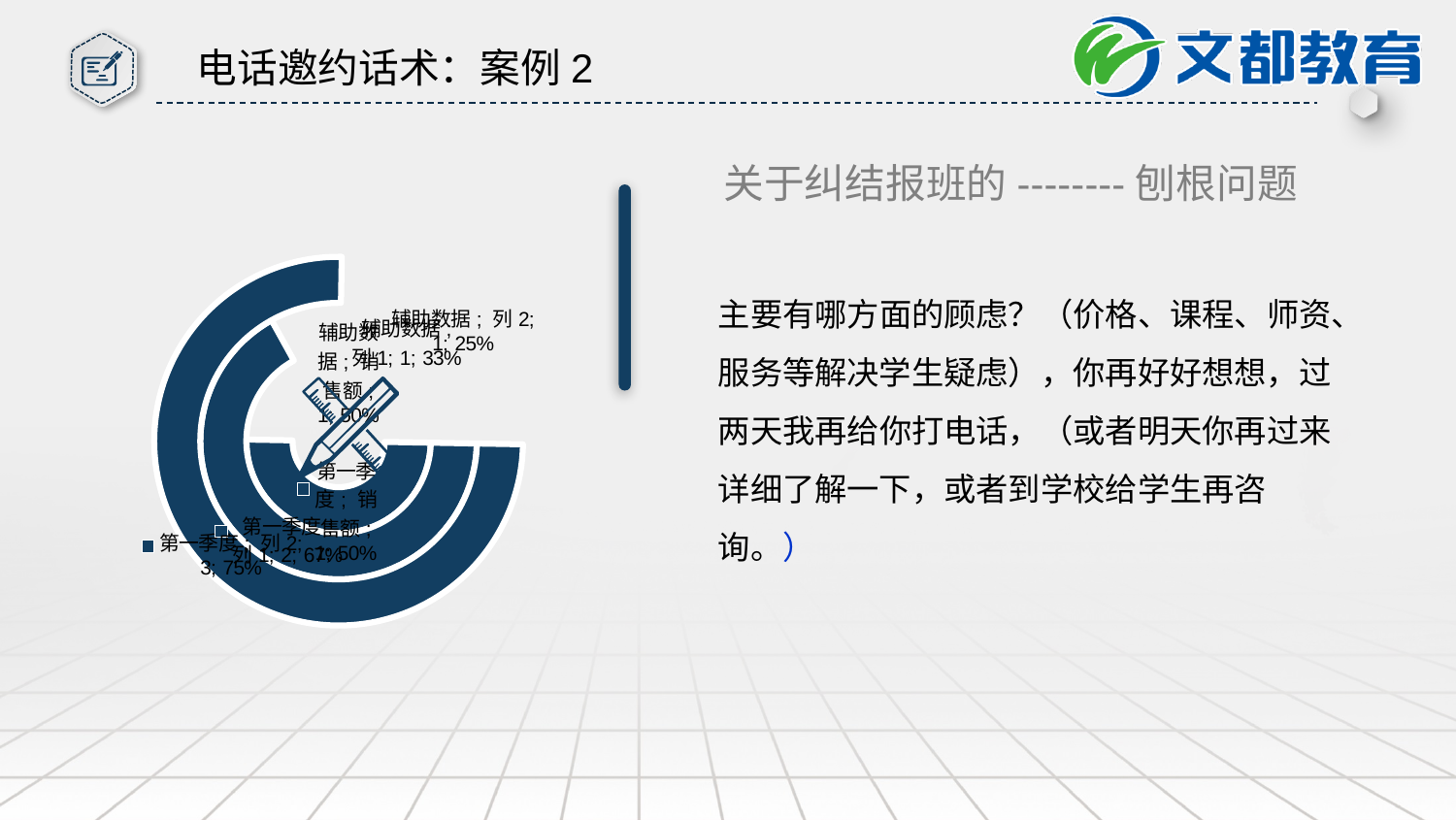

电话邀约话术：案例2
关于纠结报班的--------刨根问题

### Chart

| Category | 销售额 | 列1 | 列2 |
|---|---|---|---|
| 第一季度 | 1.0 | 2.0 | 3.0 |
| 辅助数据 | 1.0 | 1.0 | 1.0 |

主要有哪方面的顾虑？（价格、课程、师资、服务等解决学生疑虑），你再好好想想，过两天我再给你打电话，（或者明天你再过来详细了解一下，或者到学校给学生再咨询。）